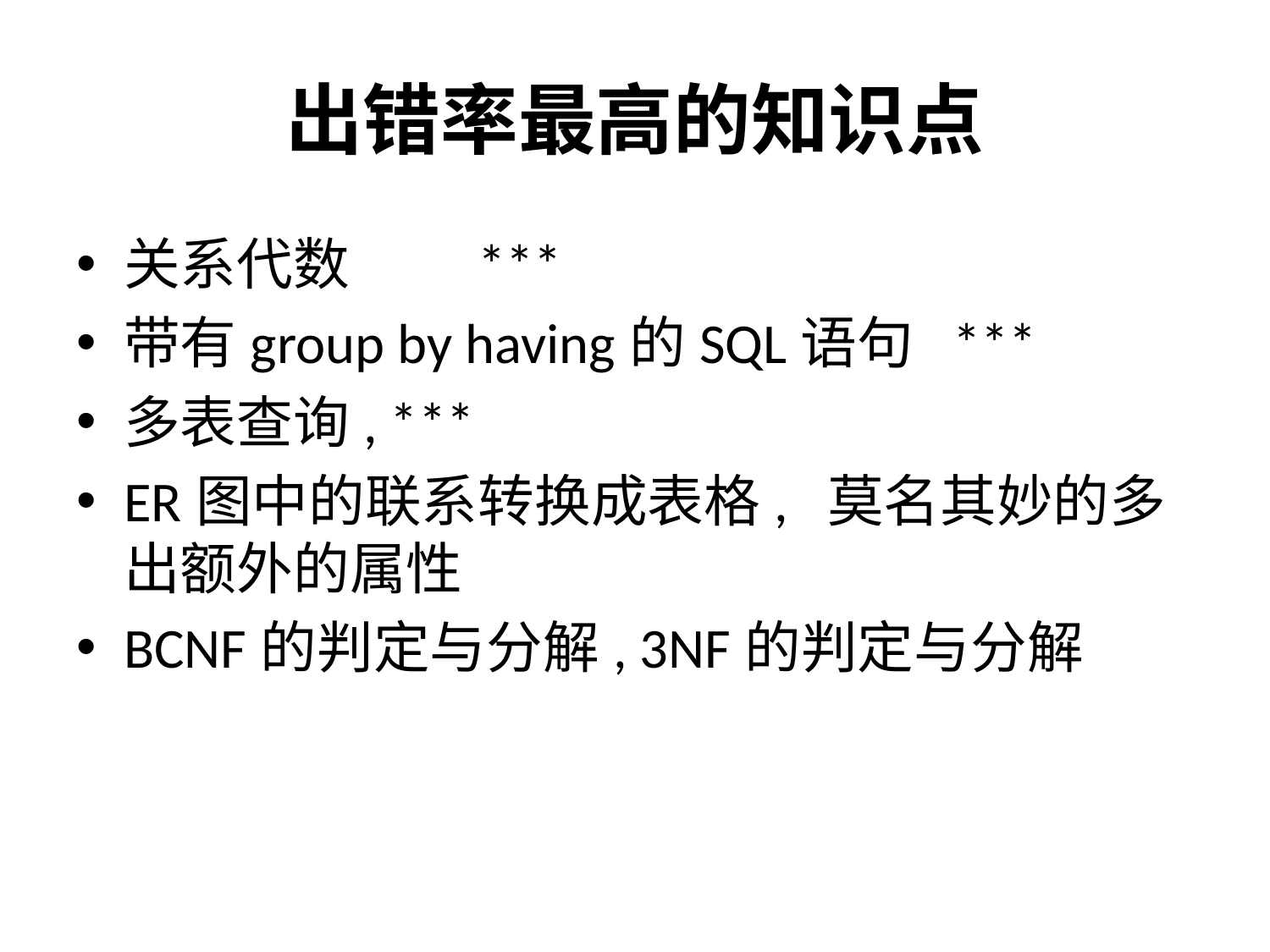

# 出错率最高的知识点
关系代数         ***
带有group by having的SQL语句  ***
多表查询, ***
ER图中的联系转换成表格,  莫名其妙的多出额外的属性
BCNF的判定与分解, 3NF的判定与分解